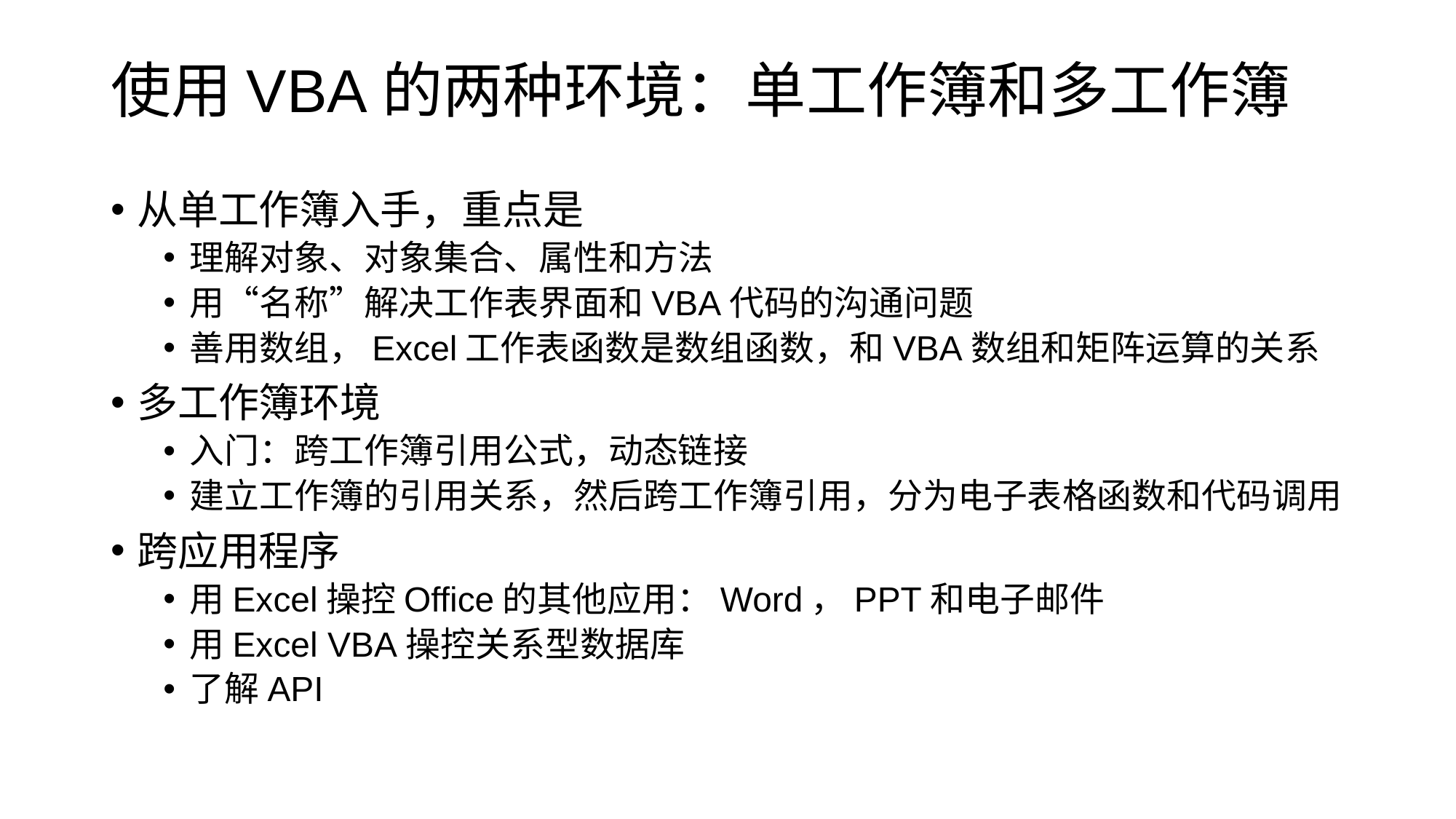

# 使用VBA的两种环境：单工作簿和多工作簿
从单工作簿入手，重点是
理解对象、对象集合、属性和方法
用“名称”解决工作表界面和VBA代码的沟通问题
善用数组，Excel工作表函数是数组函数，和VBA数组和矩阵运算的关系
多工作簿环境
入门：跨工作簿引用公式，动态链接
建立工作簿的引用关系，然后跨工作簿引用，分为电子表格函数和代码调用
跨应用程序
用Excel操控Office的其他应用：Word，PPT和电子邮件
用Excel VBA操控关系型数据库
了解API